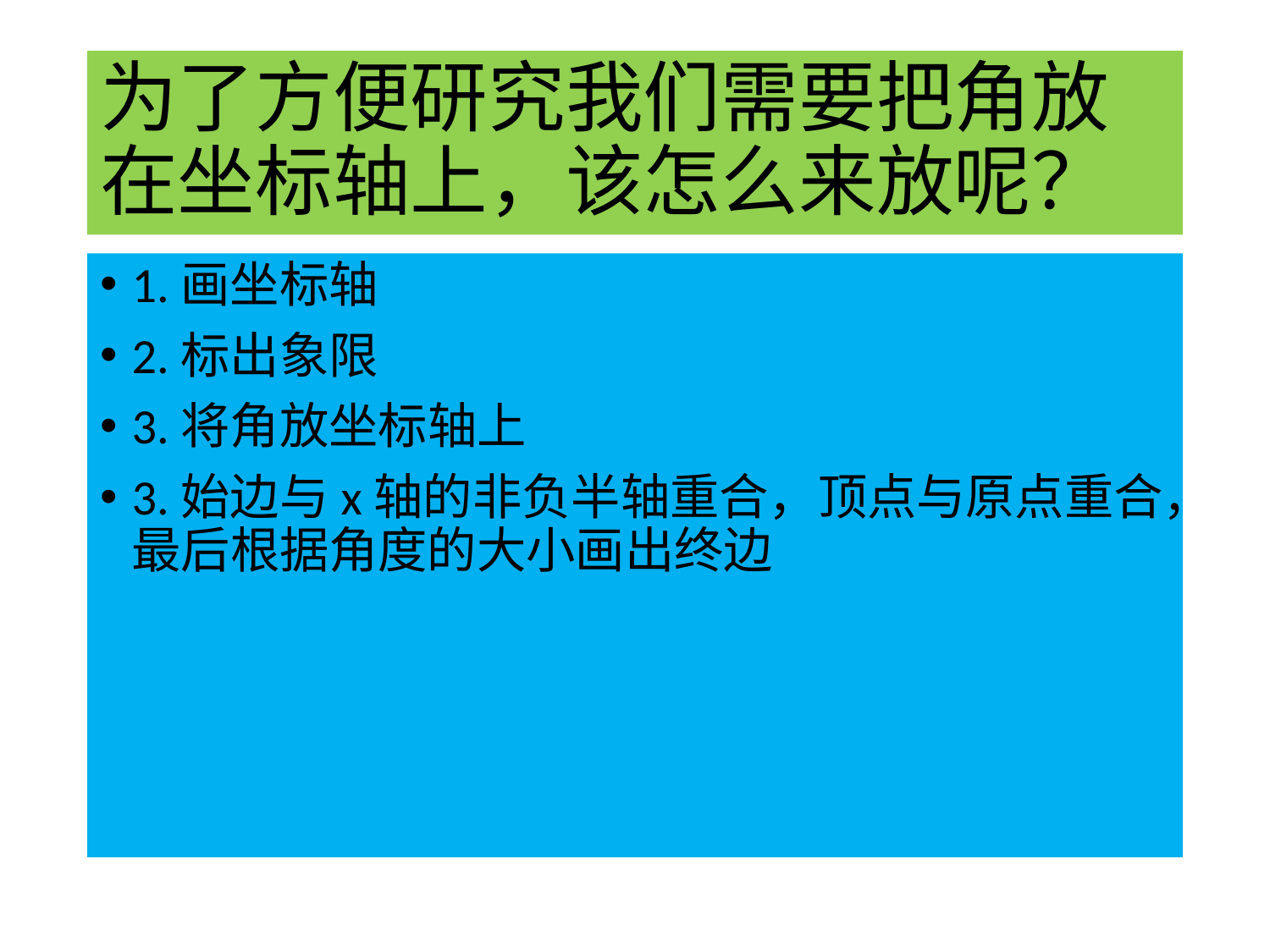

# 为了方便研究我们需要把角放在坐标轴上，该怎么来放呢？
1.画坐标轴
2.标出象限
3.将角放坐标轴上
3.始边与x轴的非负半轴重合，顶点与原点重合，最后根据角度的大小画出终边